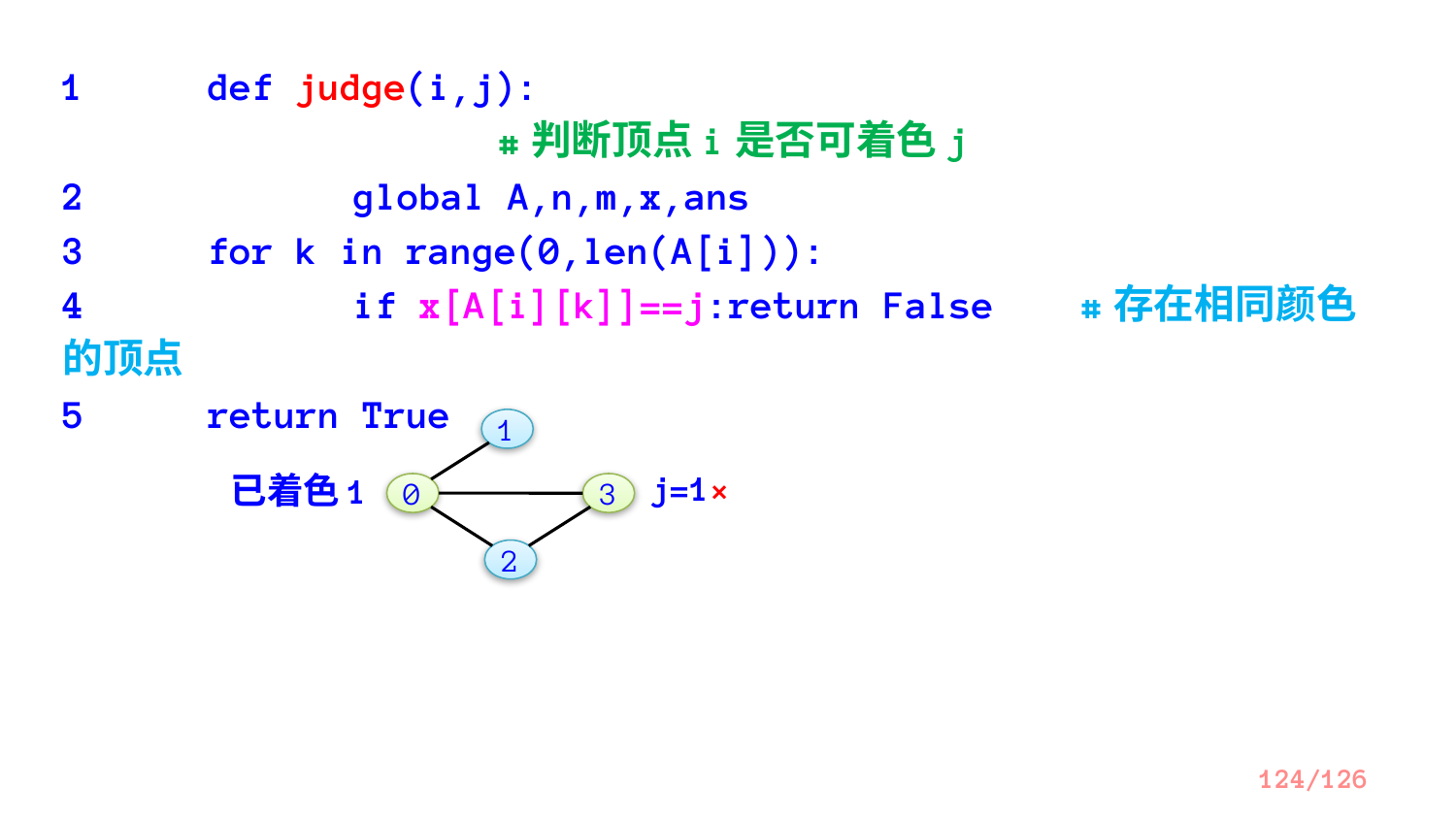

1	def judge(i,j):									#判断顶点i是否可着色j
2 		global A,n,m,x,ans
3   	for k in range(0,len(A[i])):
4    		if x[A[i][k]]==j:return False	#存在相同颜色的顶点
5   	return True
1

j=1×
已着色1
0
3

2
124/126